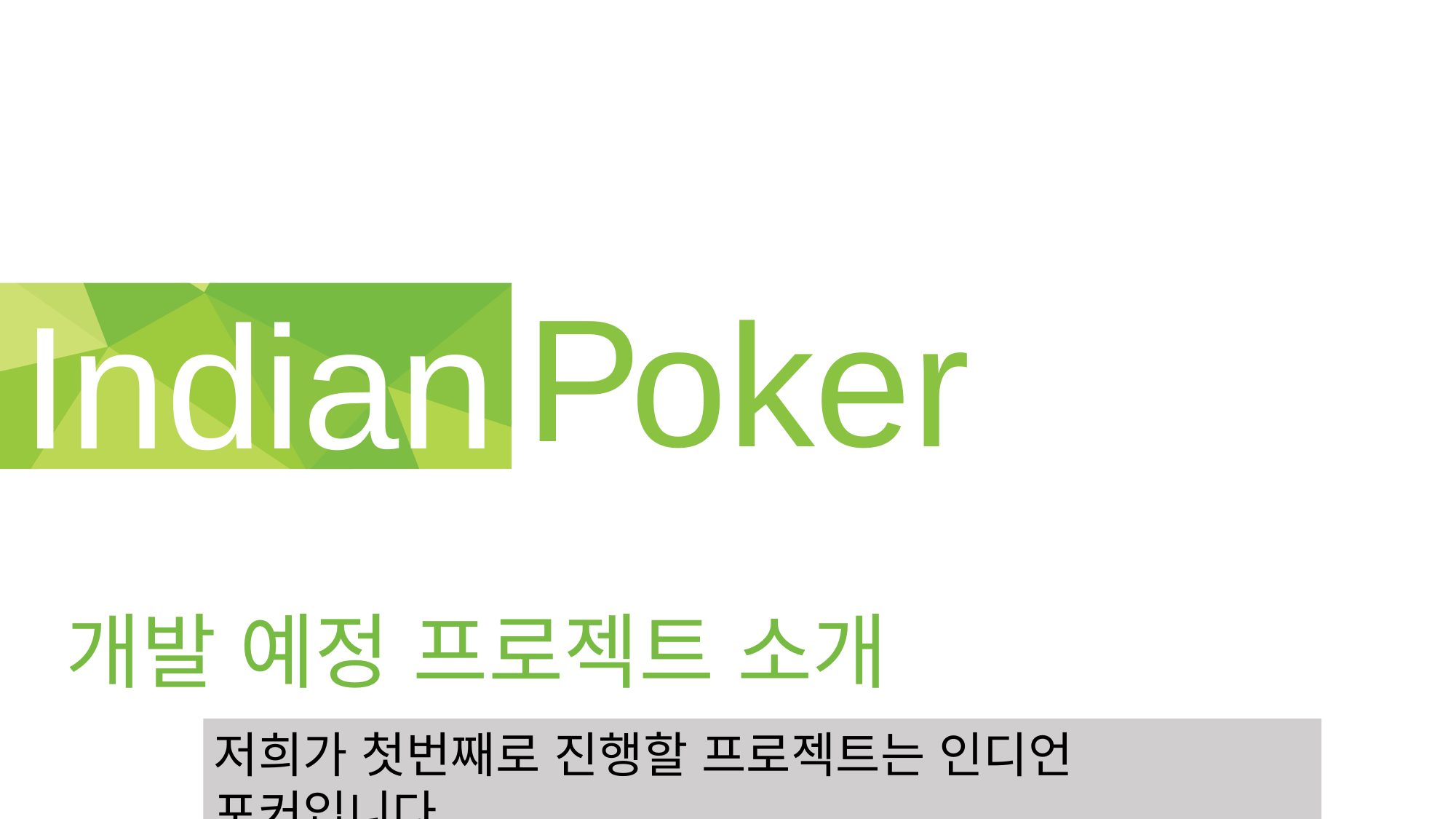

P
oker
Indian

개발 예정 프로젝트 소개
저희가 첫번째로 진행할 프로젝트는 인디언 포커입니다.